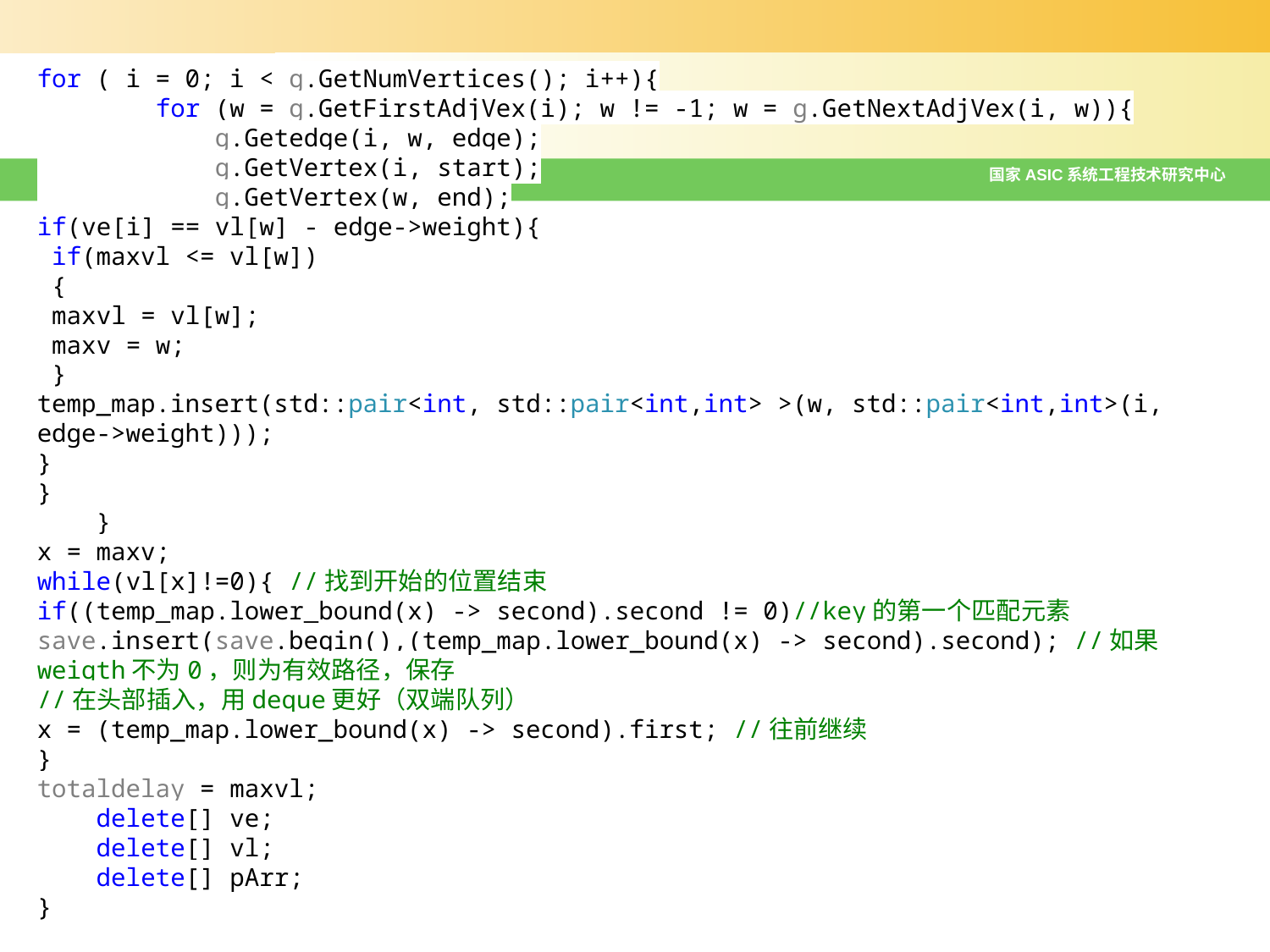

for ( i = 0; i < g.GetNumVertices(); i++){
        for (w = g.GetFirstAdjVex(i); w != -1; w = g.GetNextAdjVex(i, w)){
            g.Getedge(i, w, edge);
            g.GetVertex(i, start);
            g.GetVertex(w, end);
if(ve[i] == vl[w] - edge->weight){
 if(maxvl <= vl[w])
 {
 maxvl = vl[w];
 maxv = w;
 }
temp_map.insert(std::pair<int, std::pair<int,int> >(w, std::pair<int,int>(i, edge->weight)));
}
}
    }
x = maxv;
while(vl[x]!=0){ //找到开始的位置结束
if((temp_map.lower_bound(x) -> second).second != 0)//key的第一个匹配元素
save.insert(save.begin(),(temp_map.lower_bound(x) -> second).second); //如果weigth不为0，则为有效路径，保存
//在头部插入，用deque更好（双端队列）
x = (temp_map.lower_bound(x) -> second).first; //往前继续
}
totaldelay = maxvl;
    delete[] ve;
    delete[] vl;
    delete[] pArr;
}
国家ASIC系统工程技术研究中心